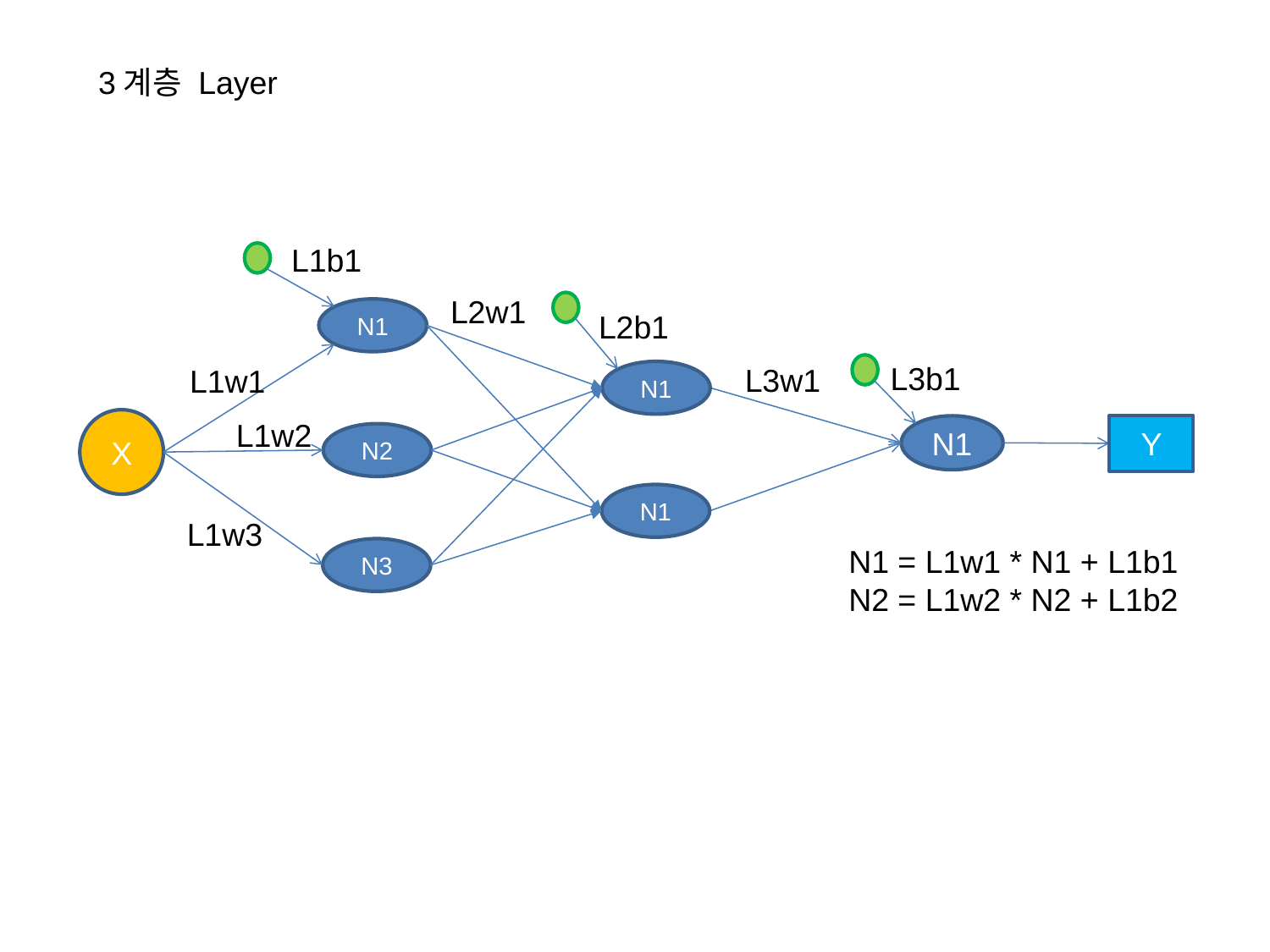

3계층 Layer
L1b1

L2w1

N1
L2b1
L3b1
L3w1

L1w1
N1
L1w2
X
Y
N1
N2
N1
L1w3
N1 = L1w1 * N1 + L1b1
N2 = L1w2 * N2 + L1b2

N3